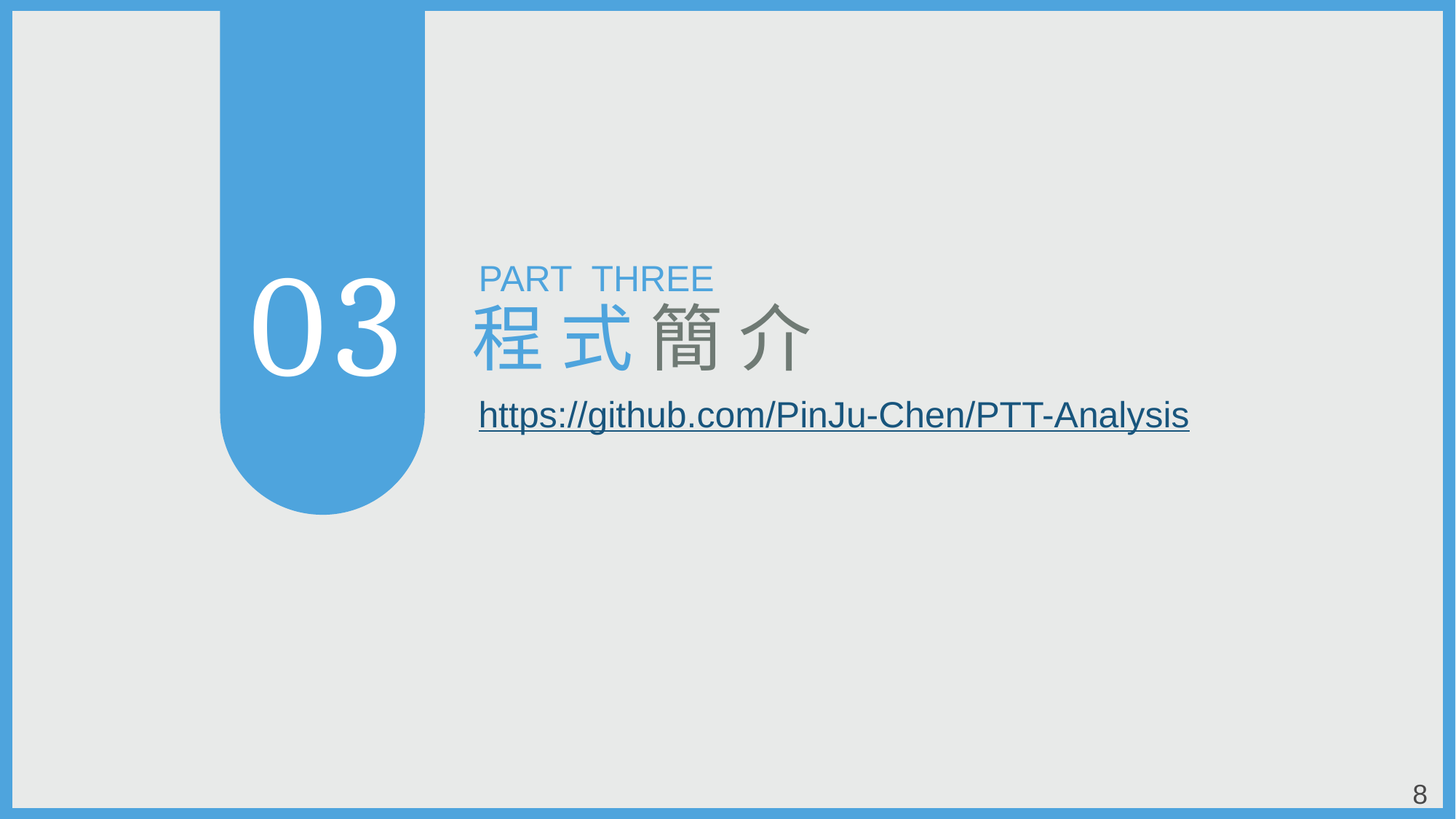

03
PART  THREE
程 式 簡 介
https://github.com/PinJu-Chen/PTT-Analysis